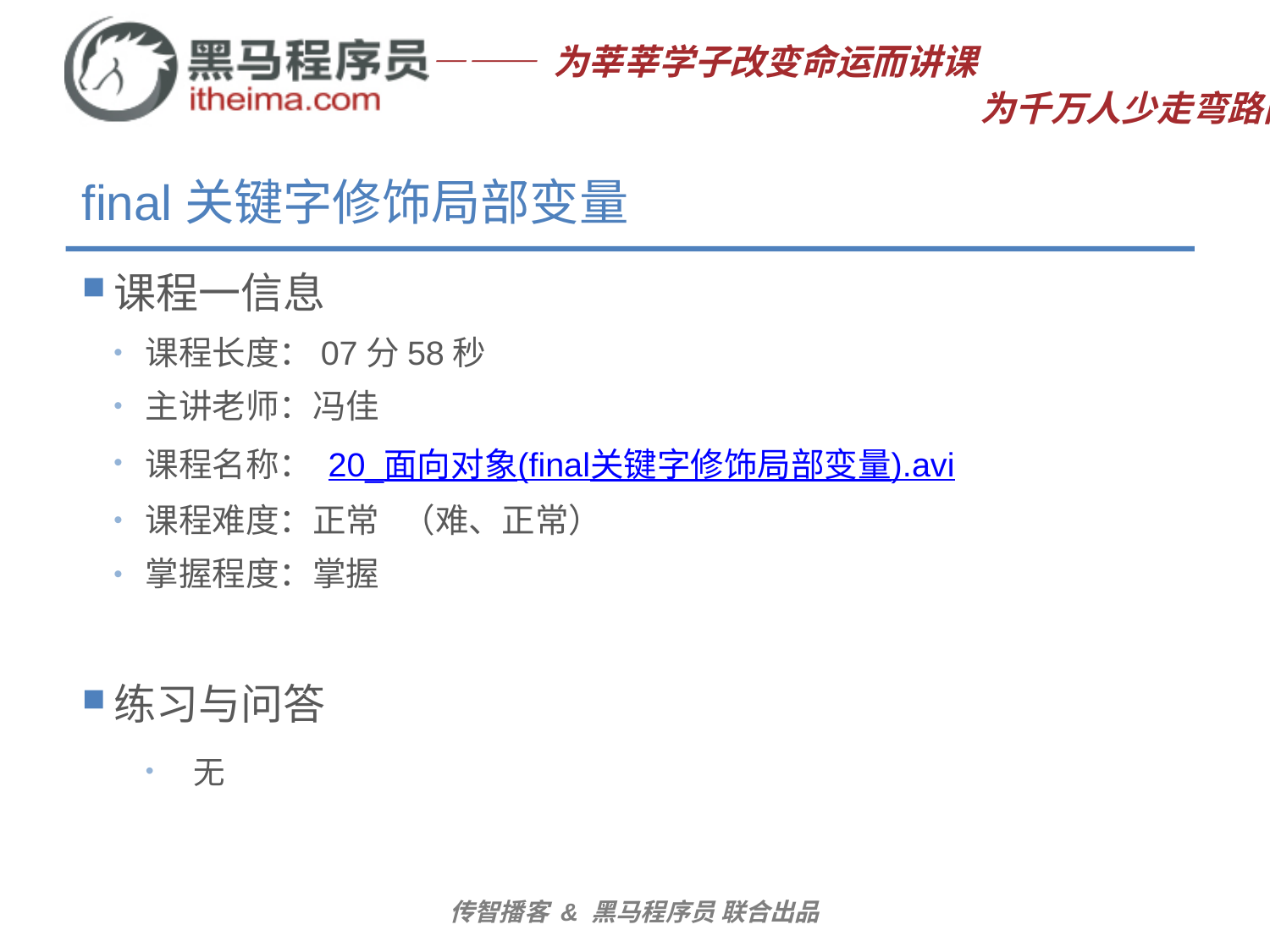

# final关键字修饰局部变量
课程一信息
课程长度：07分58秒
主讲老师：冯佳
课程名称： 20_面向对象(final关键字修饰局部变量).avi
课程难度：正常   （难、正常）
掌握程度：掌握

练习与问答
无